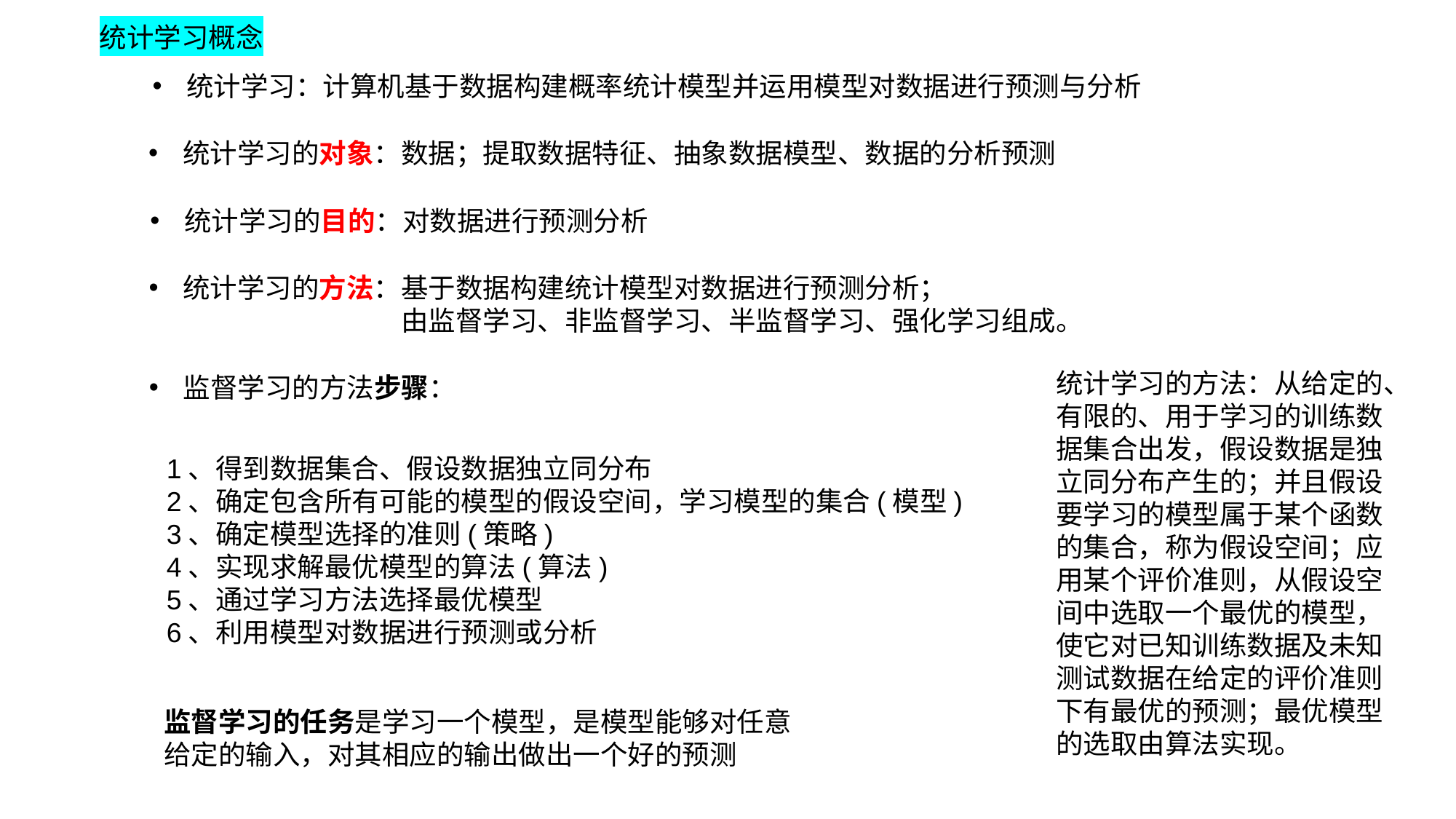

统计学习概念
统计学习：计算机基于数据构建概率统计模型并运用模型对数据进行预测与分析
统计学习的对象：数据；提取数据特征、抽象数据模型、数据的分析预测
统计学习的目的：对数据进行预测分析
基于数据构建统计模型对数据进行预测分析；
由监督学习、非监督学习、半监督学习、强化学习组成。
统计学习的方法：
统计学习的方法：从给定的、有限的、用于学习的训练数据集合出发，假设数据是独立同分布产生的；并且假设要学习的模型属于某个函数的集合，称为假设空间；应用某个评价准则，从假设空间中选取一个最优的模型，使它对已知训练数据及未知测试数据在给定的评价准则下有最优的预测；最优模型的选取由算法实现。
监督学习的方法步骤：
1、得到数据集合、假设数据独立同分布
2、确定包含所有可能的模型的假设空间，学习模型的集合(模型)
3、确定模型选择的准则(策略)
4、实现求解最优模型的算法(算法)
5、通过学习方法选择最优模型
6、利用模型对数据进行预测或分析
监督学习的任务是学习一个模型，是模型能够对任意给定的输入，对其相应的输出做出一个好的预测